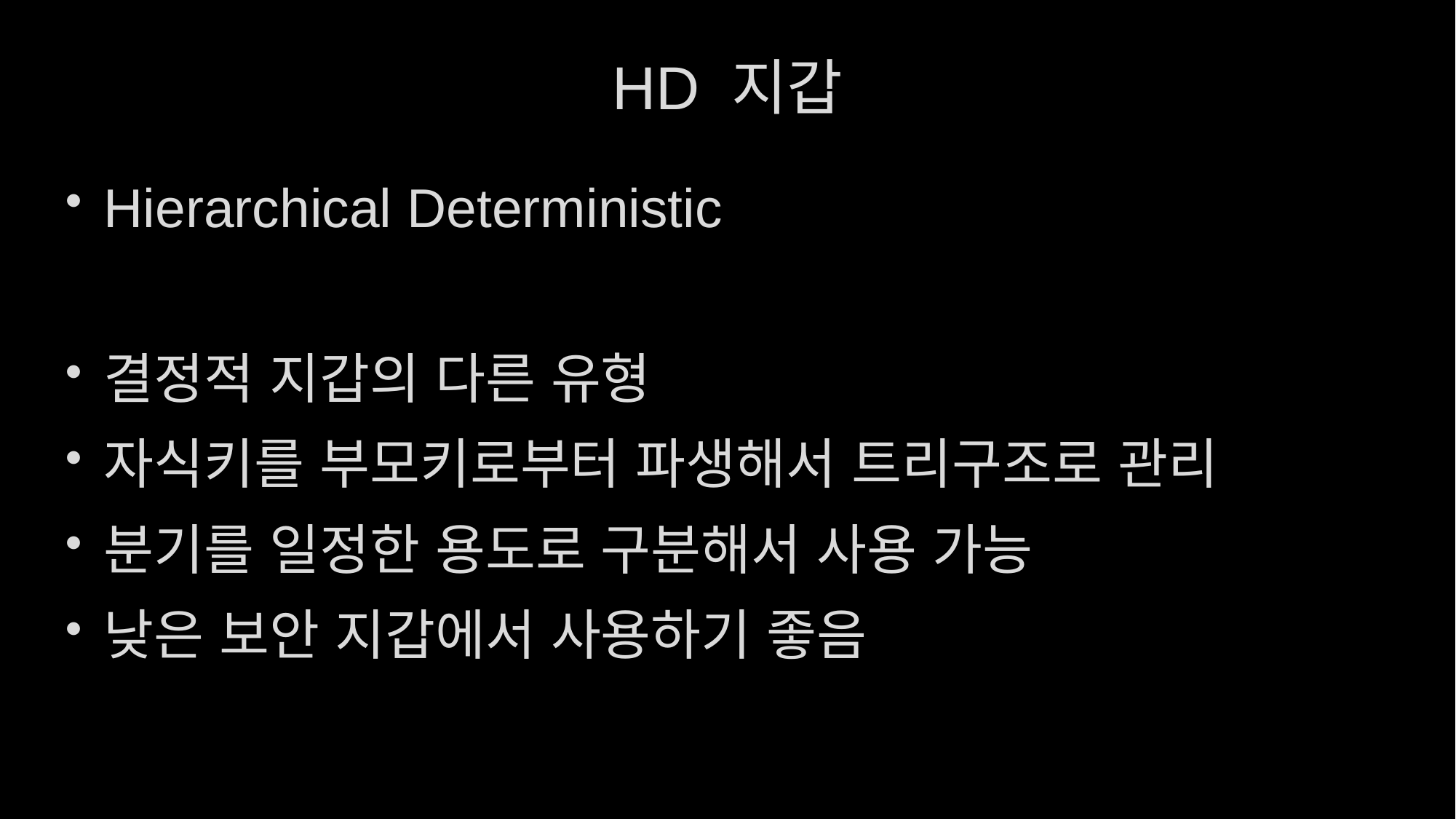

# HD 지갑
Hierarchical Deterministic

결정적 지갑의 다른 유형
자식키를 부모키로부터 파생해서 트리구조로 관리
분기를 일정한 용도로 구분해서 사용 가능
낮은 보안 지갑에서 사용하기 좋음